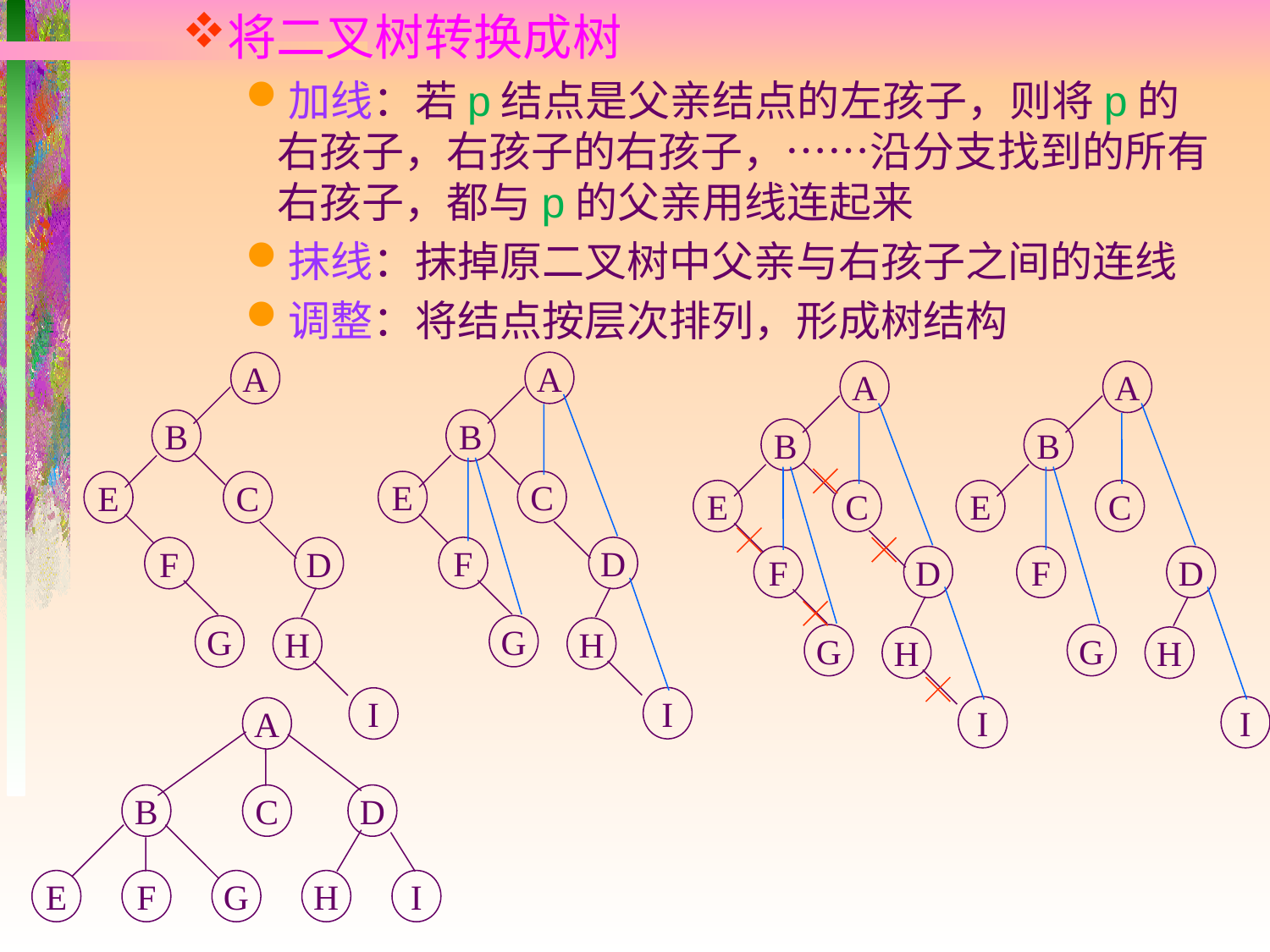

将二叉树转换成树
加线：若p结点是父亲结点的左孩子，则将p的右孩子，右孩子的右孩子，……沿分支找到的所有右孩子，都与p的父亲用线连起来
抹线：抹掉原二叉树中父亲与右孩子之间的连线
调整：将结点按层次排列，形成树结构
A

B

E
C

F
D

G
H

I
A

B

E
C

F
D

G
H

I
A

B

E
C

F
D

G
H

I
A

B

E
C
F
D

G
H
I

A

B
C
D

E
F
G
H
I